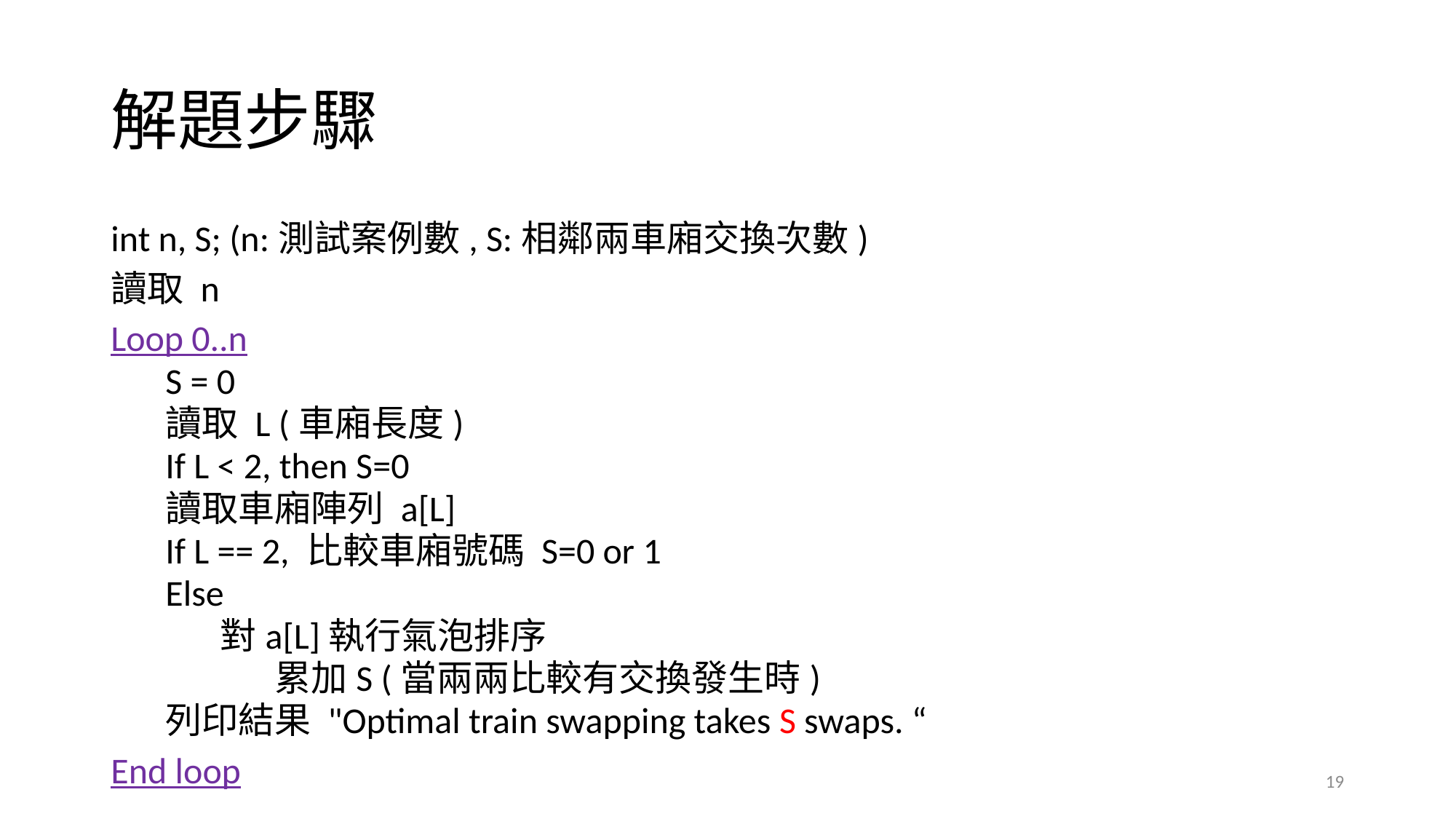

# 解題步驟
int n, S; (n:測試案例數, S:相鄰兩車廂交換次數)
讀取 n
Loop 0..n
S = 0
讀取 L (車廂長度)
If L < 2, then S=0
讀取車廂陣列 a[L]
If L == 2, 比較車廂號碼 S=0 or 1
Else
對a[L]執行氣泡排序
累加S (當兩兩比較有交換發生時)
列印結果 "Optimal train swapping takes S swaps. “
End loop

19